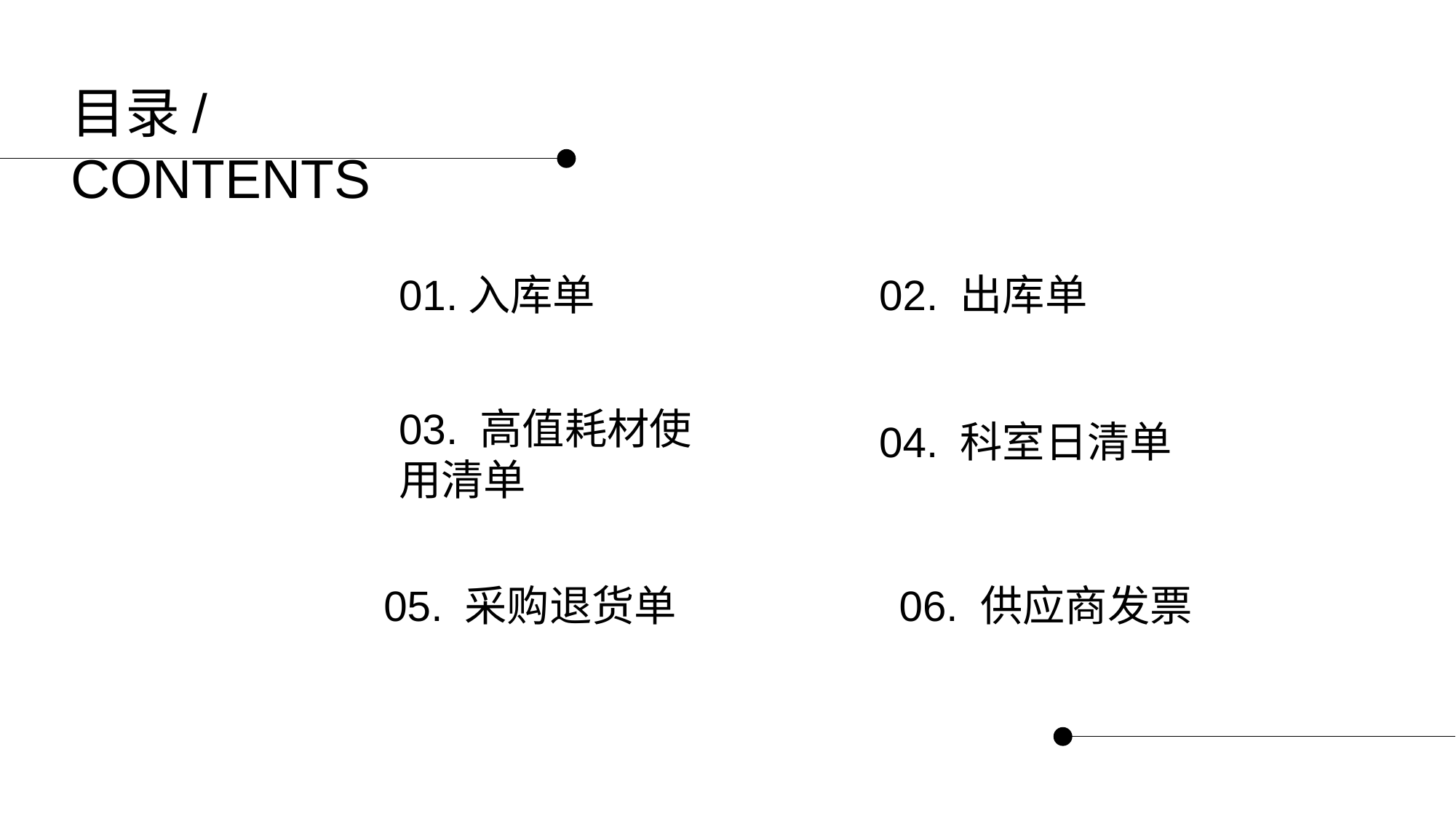

目录/CONTENTS
01.入库单
02. 出库单
03. 高值耗材使用清单
04. 科室日清单

05. 采购退货单
06. 供应商发票